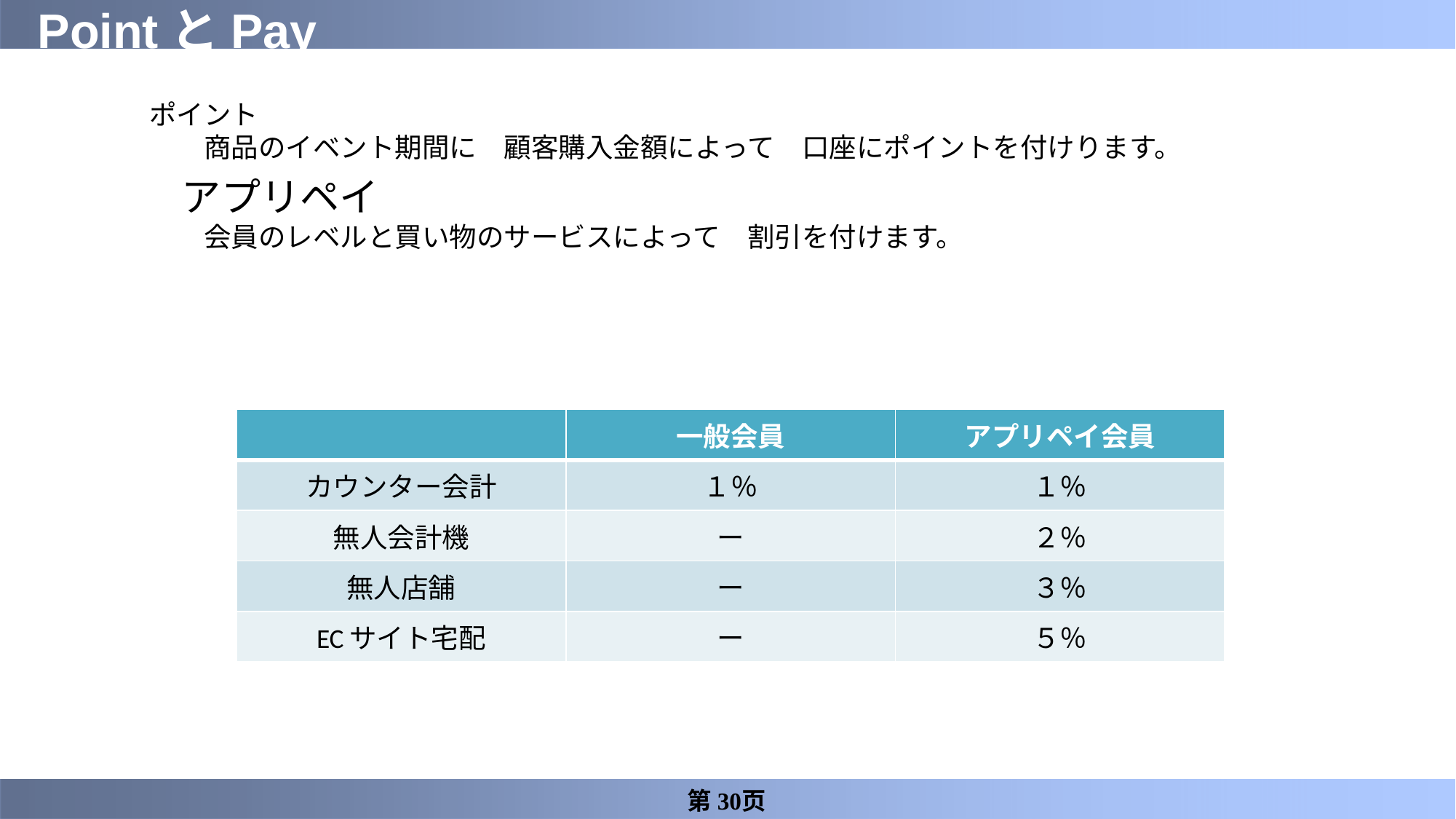

# PointとPay
ポイント
商品のイベント期間に　顧客購入金額によって　口座にポイントを付けります。
アプリペイ
会員のレベルと買い物のサービスによって　割引を付けます。
|  | 一般会員 | アプリペイ会員 |
| --- | --- | --- |
| カウンター会計 | １％ | １％ |
| 無人会計機 | ー | ２％ |
| 無人店舗 | ー | ３％ |
| ECサイト宅配 | ー | ５％ |
第30页